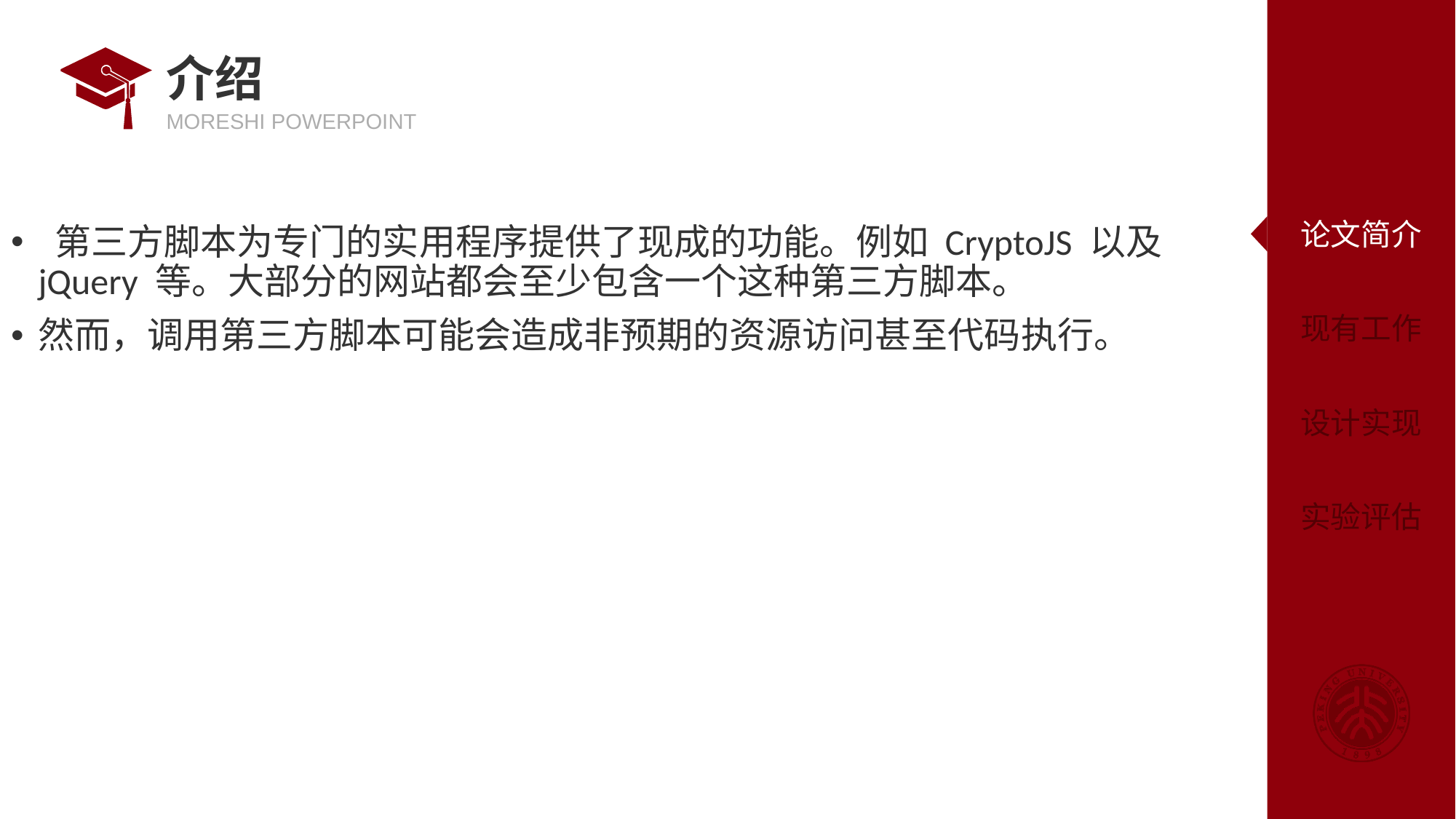

# 介绍
 第三方脚本为专门的实用程序提供了现成的功能。例如 CryptoJS 以及jQuery 等。大部分的网站都会至少包含一个这种第三方脚本。
然而，调用第三方脚本可能会造成非预期的资源访问甚至代码执行。